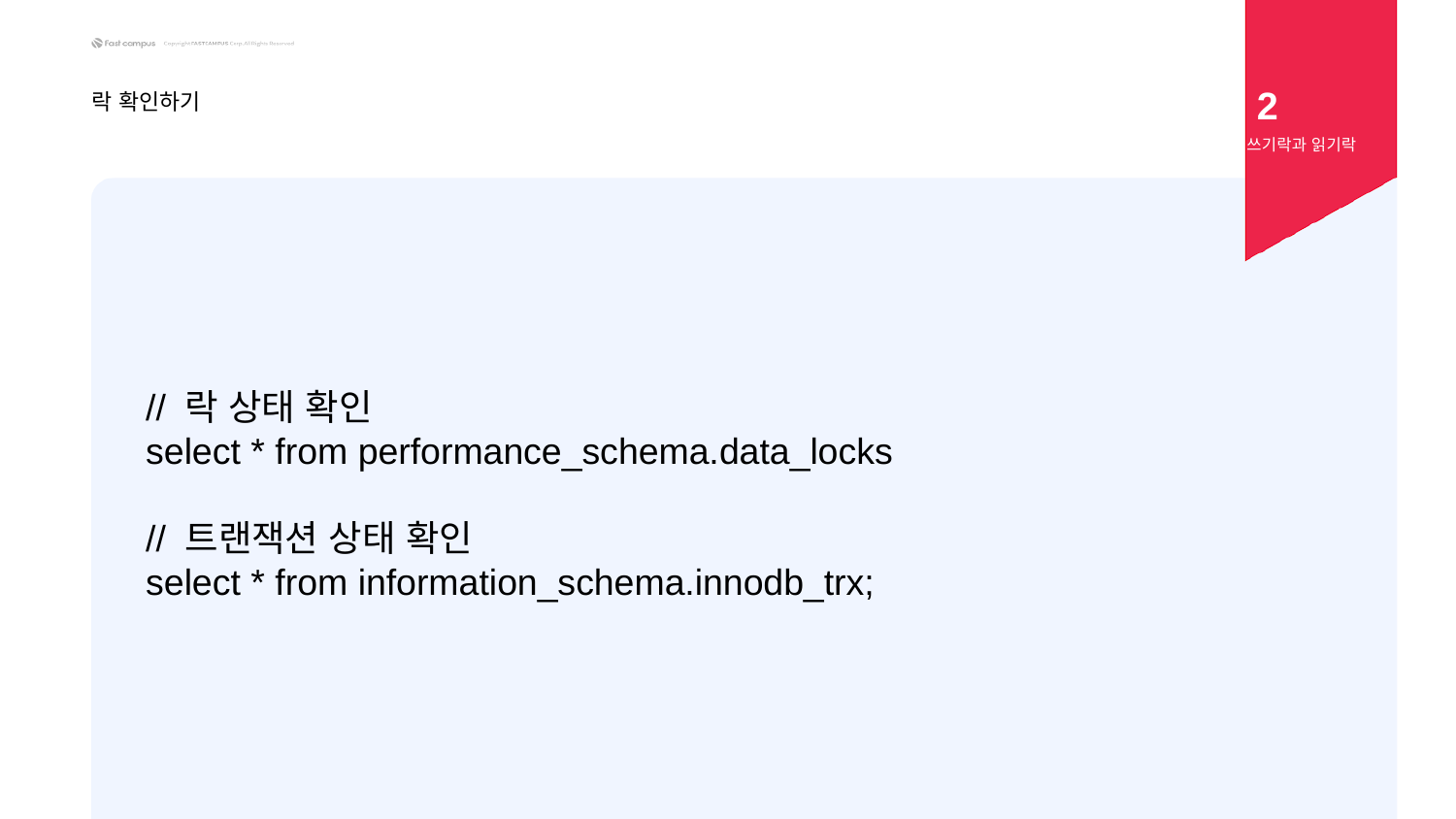

2
락 확인하기
쓰기락과 읽기락
// 락 상태 확인
select * from performance_schema.data_locks
// 트랜잭션 상태 확인
select * from information_schema.innodb_trx;